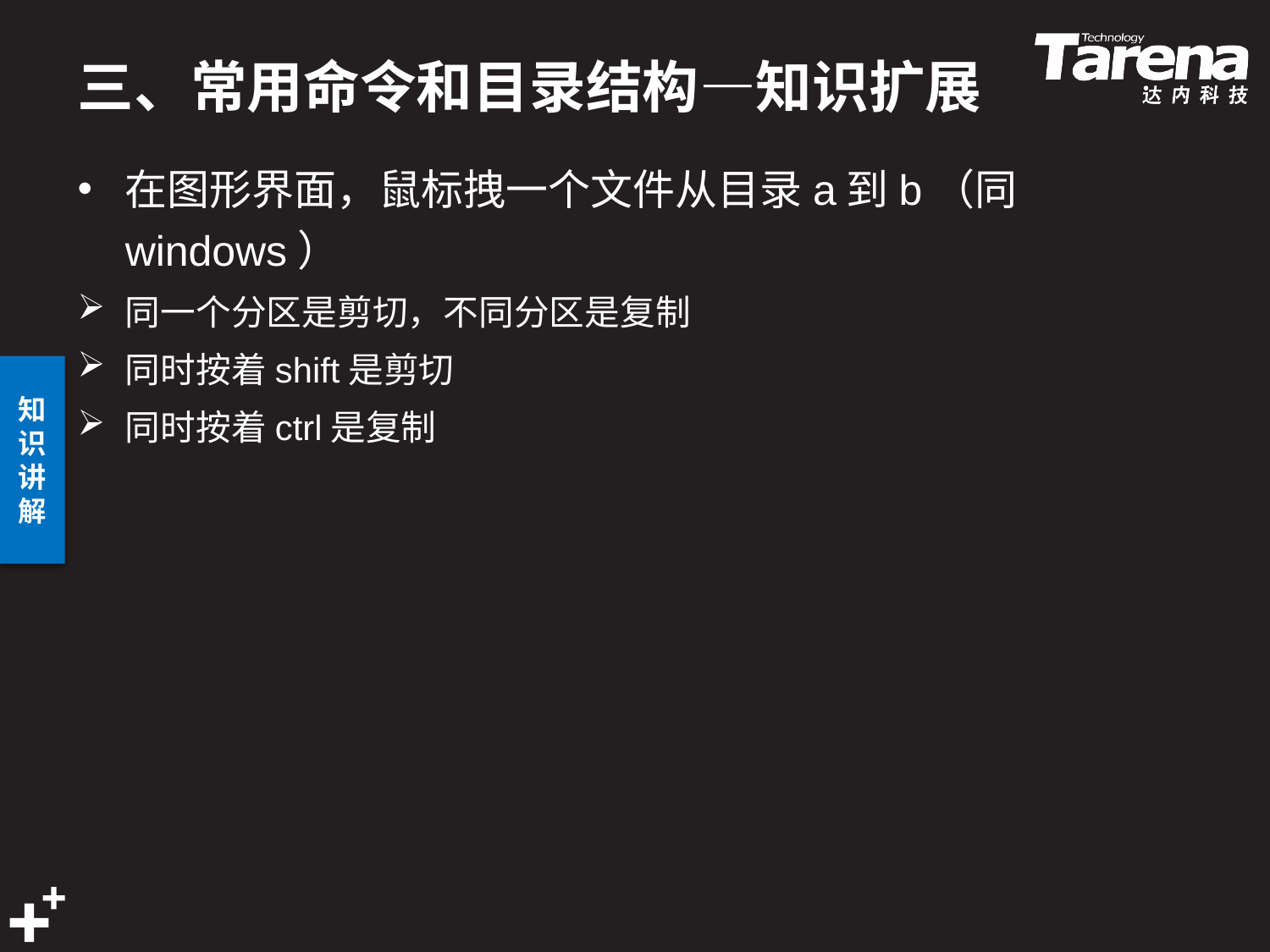

# 三、常用命令和目录结构—知识扩展
在图形界面，鼠标拽一个文件从目录a到b（同windows）
同一个分区是剪切，不同分区是复制
同时按着shift是剪切
同时按着ctrl是复制